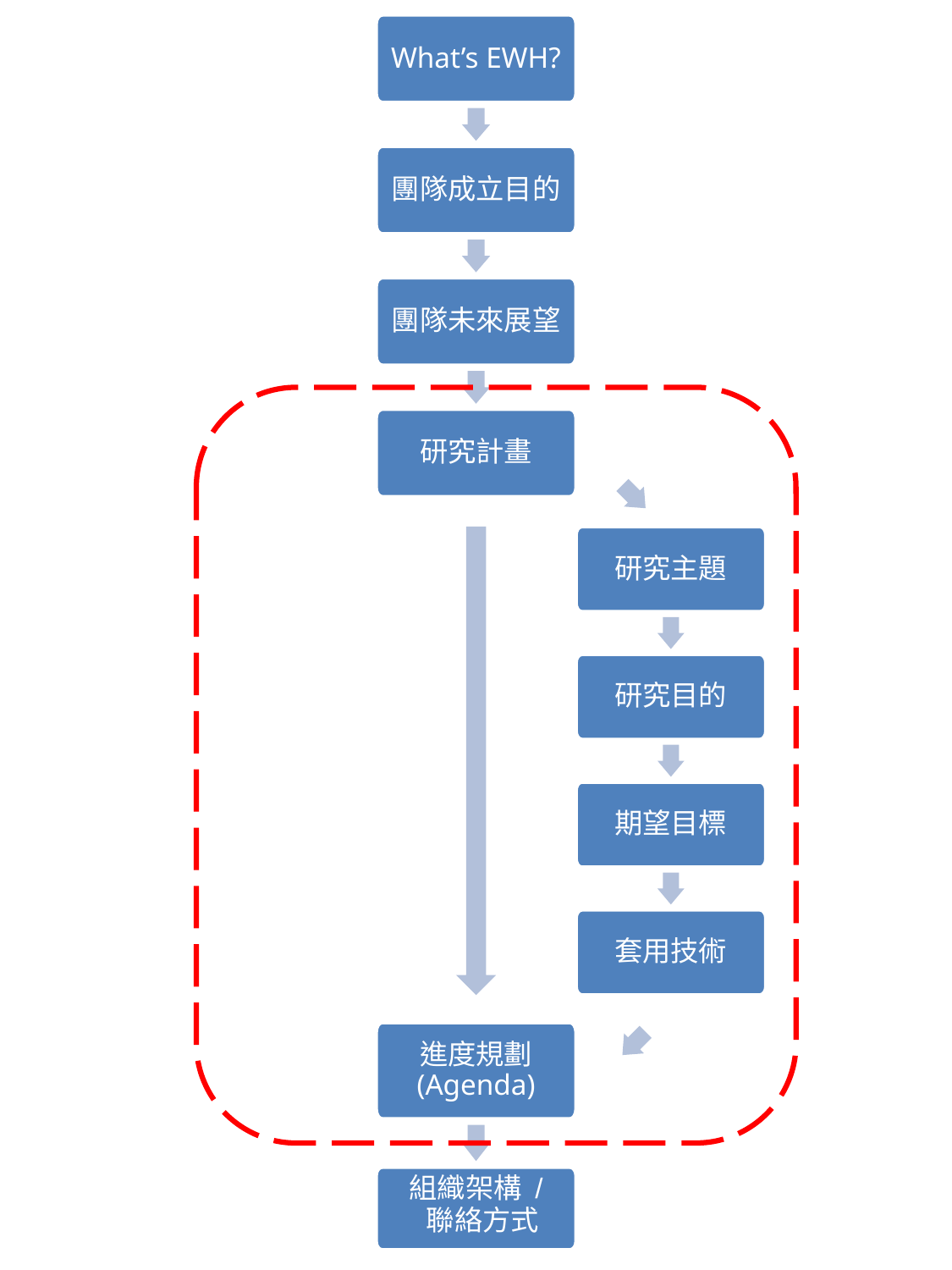

What’s EWH?

團隊成立目的

團隊未來展望

研究計畫

研究主題

研究目的

期望目標

套用技術
進度規劃 (Agenda)

組織架構 /
 聯絡方式